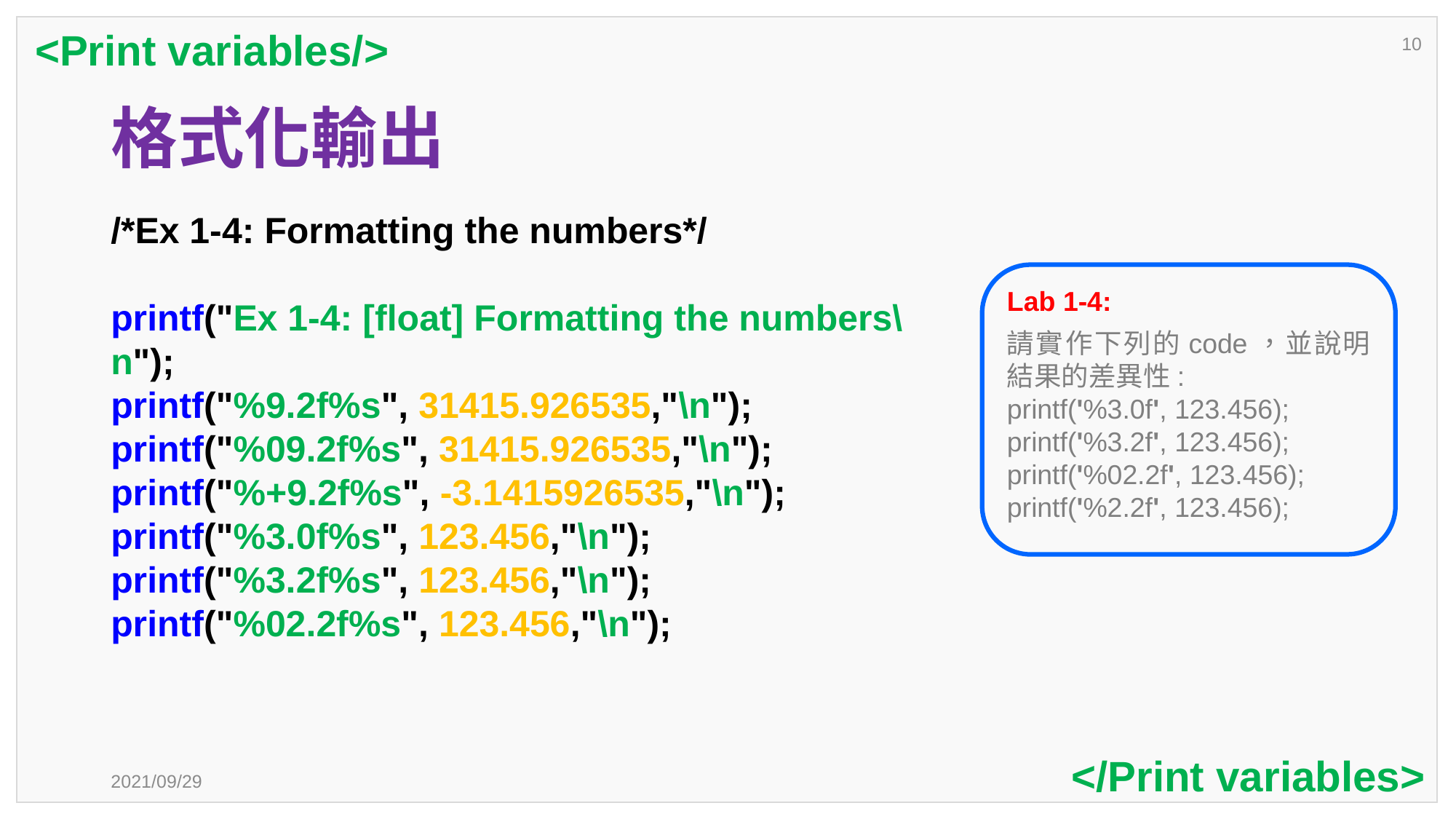

<Print variables/>
10
# 格式化輸出
/*Ex 1-4: Formatting the numbers*/

printf("Ex 1-4: [float] Formatting the numbers\n");
printf("%9.2f%s", 31415.926535,"\n");
printf("%09.2f%s", 31415.926535,"\n");
printf("%+9.2f%s", -3.1415926535,"\n");
printf("%3.0f%s", 123.456,"\n");
printf("%3.2f%s", 123.456,"\n");
printf("%02.2f%s", 123.456,"\n");
Lab 1-4:
請實作下列的code，並說明結果的差異性:
printf('%3.0f', 123.456);
printf('%3.2f', 123.456);
printf('%02.2f', 123.456);
printf('%2.2f', 123.456);
</Print variables>
2021/09/29